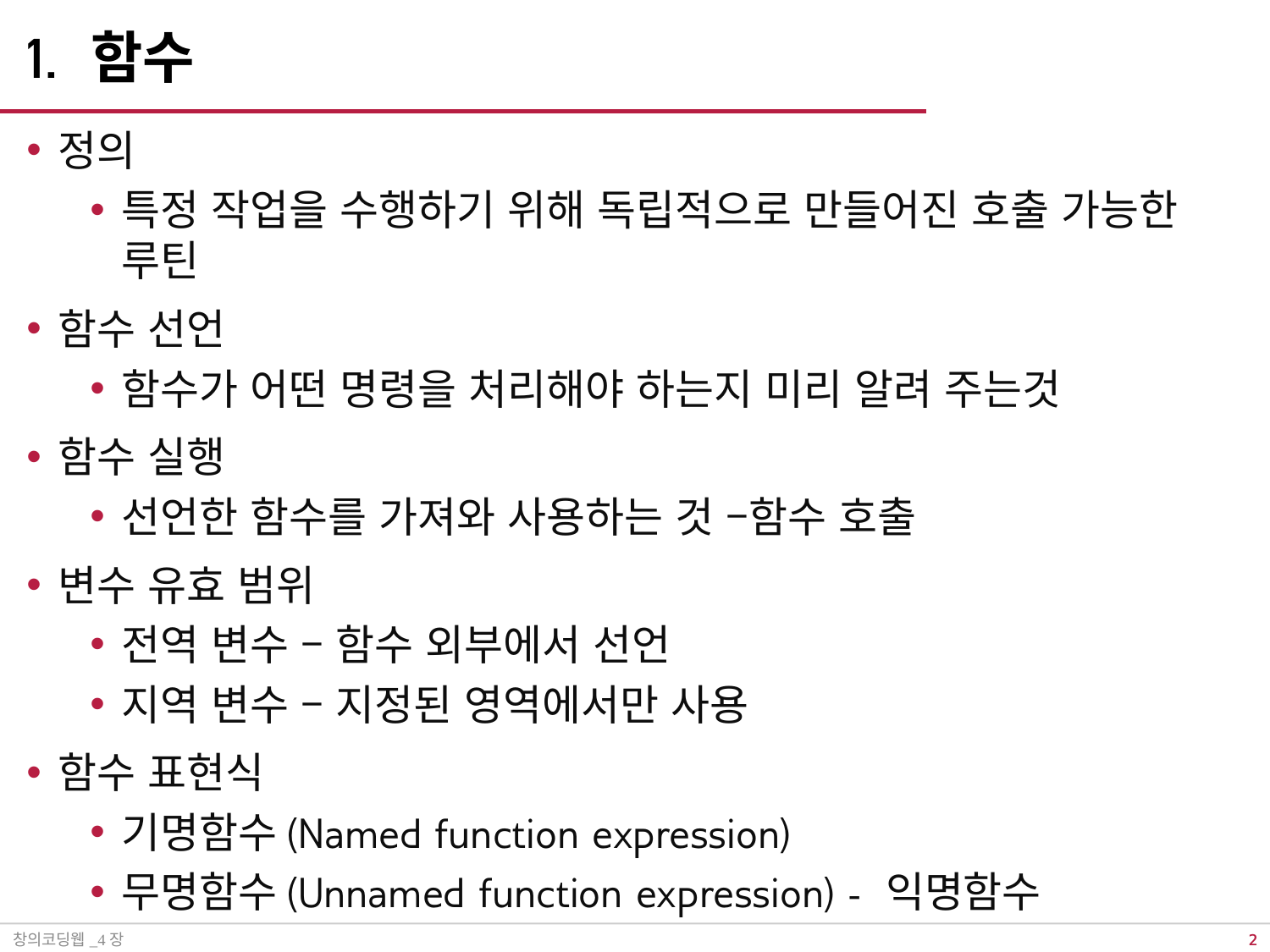

# 1. 함수
정의
특정 작업을 수행하기 위해 독립적으로 만들어진 호출 가능한 루틴
함수 선언
함수가 어떤 명령을 처리해야 하는지 미리 알려 주는것
함수 실행
선언한 함수를 가져와 사용하는 것 –함수 호출
변수 유효 범위
전역 변수 – 함수 외부에서 선언
지역 변수 – 지정된 영역에서만 사용
함수 표현식
기명함수(Named function expression)
무명함수(Unnamed function expression) - 익명함수

창의코딩웹_4장
2